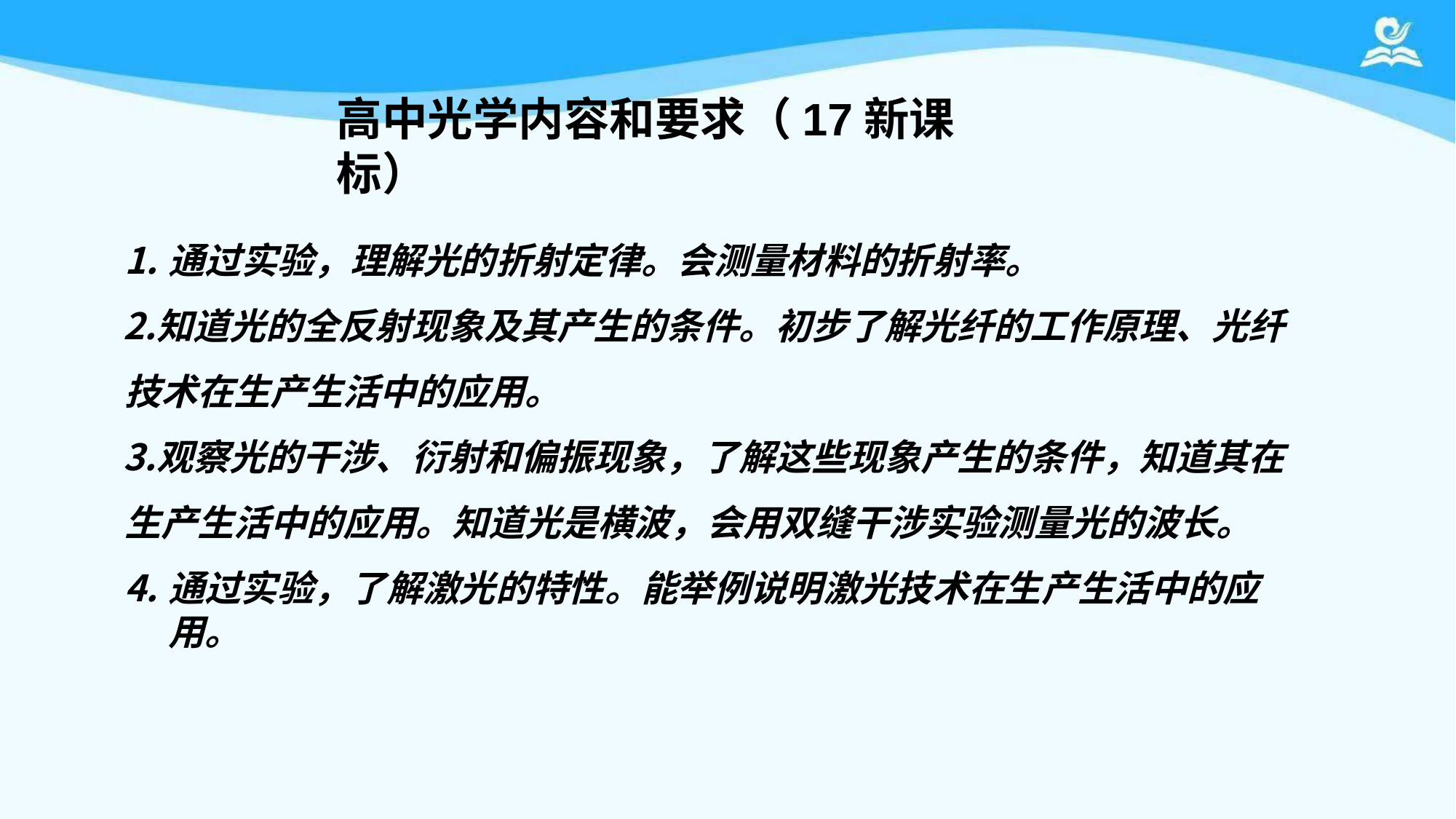

# 高中光学内容和要求（17新课标）
通过实验，理解光的折射定律。会测量材料的折射率。
知道光的全反射现象及其产生的条件。初步了解光纤的工作原理、光纤 技术在生产生活中的应用。
观察光的干涉、衍射和偏振现象，了解这些现象产生的条件，知道其在 生产生活中的应用。知道光是横波，会用双缝干涉实验测量光的波长。
通过实验，了解激光的特性。能举例说明激光技术在生产生活中的应用。